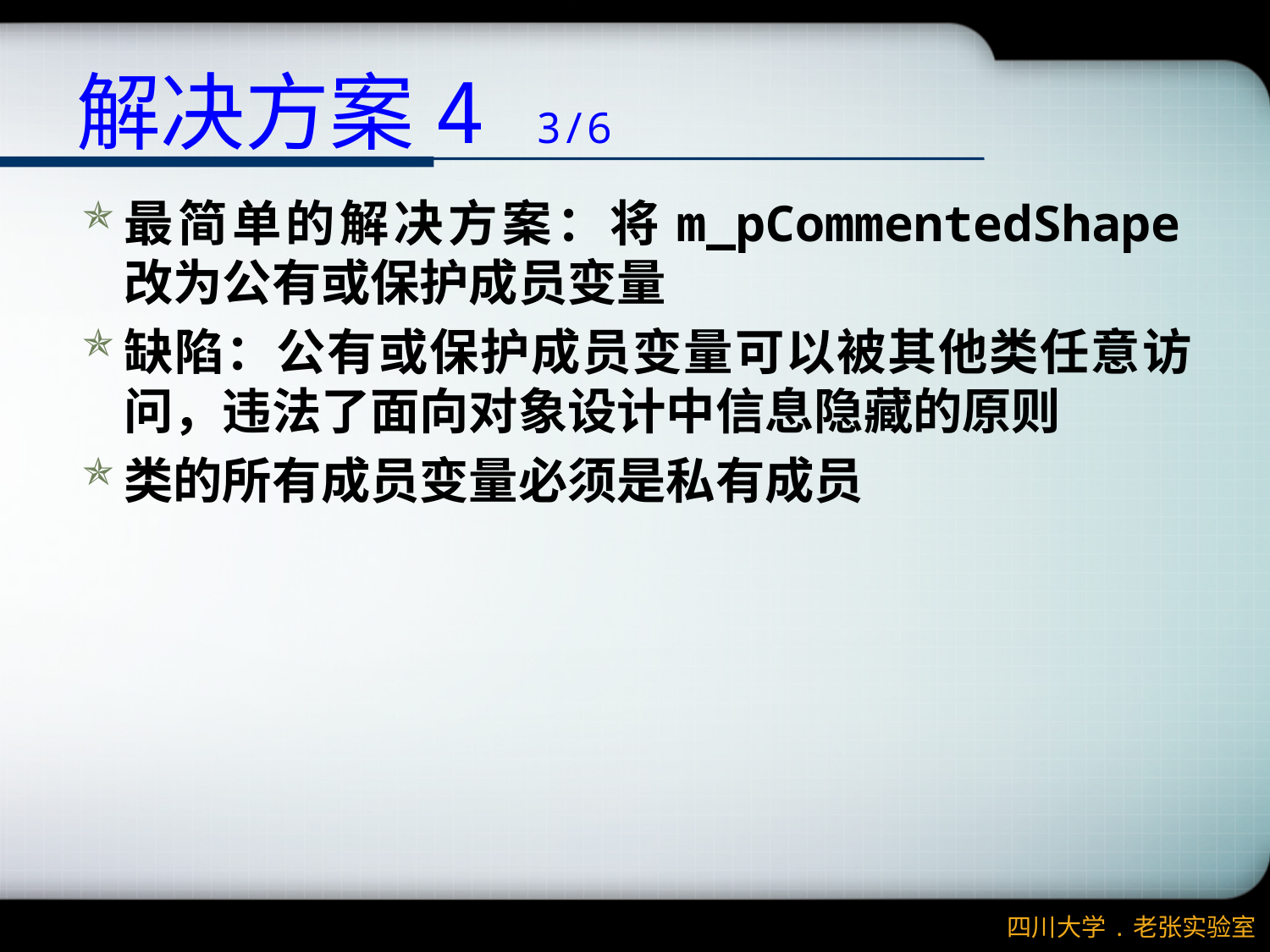

# 解决方案4 3/6
最简单的解决方案：将m_pCommentedShape改为公有或保护成员变量
缺陷：公有或保护成员变量可以被其他类任意访问，违法了面向对象设计中信息隐藏的原则
类的所有成员变量必须是私有成员